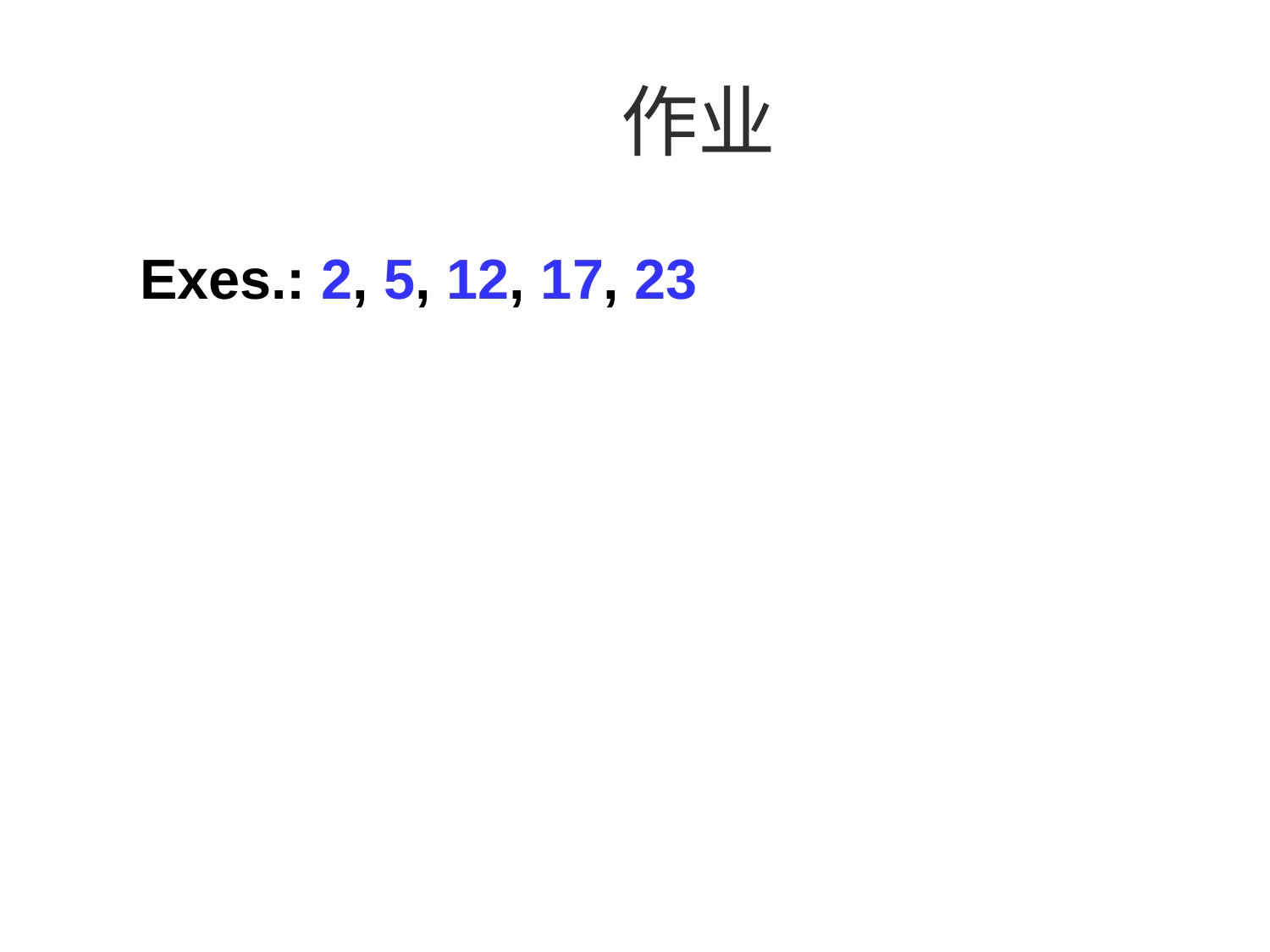

# 作业
Exes.: 2, 5, 12, 17, 23